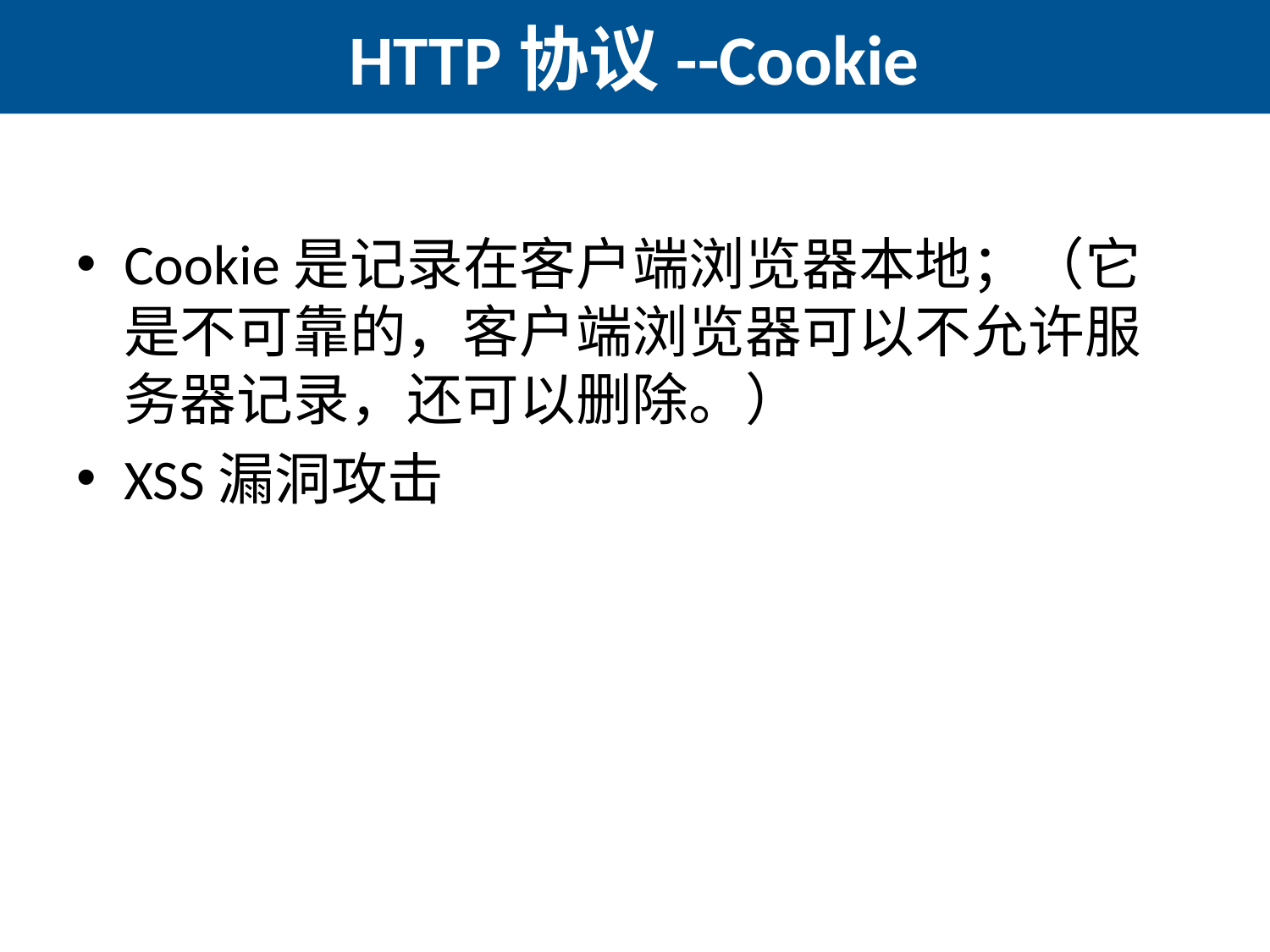

# HTTP协议--Cookie
Cookie是记录在客户端浏览器本地；（它是不可靠的，客户端浏览器可以不允许服务器记录，还可以删除。）
XSS漏洞攻击